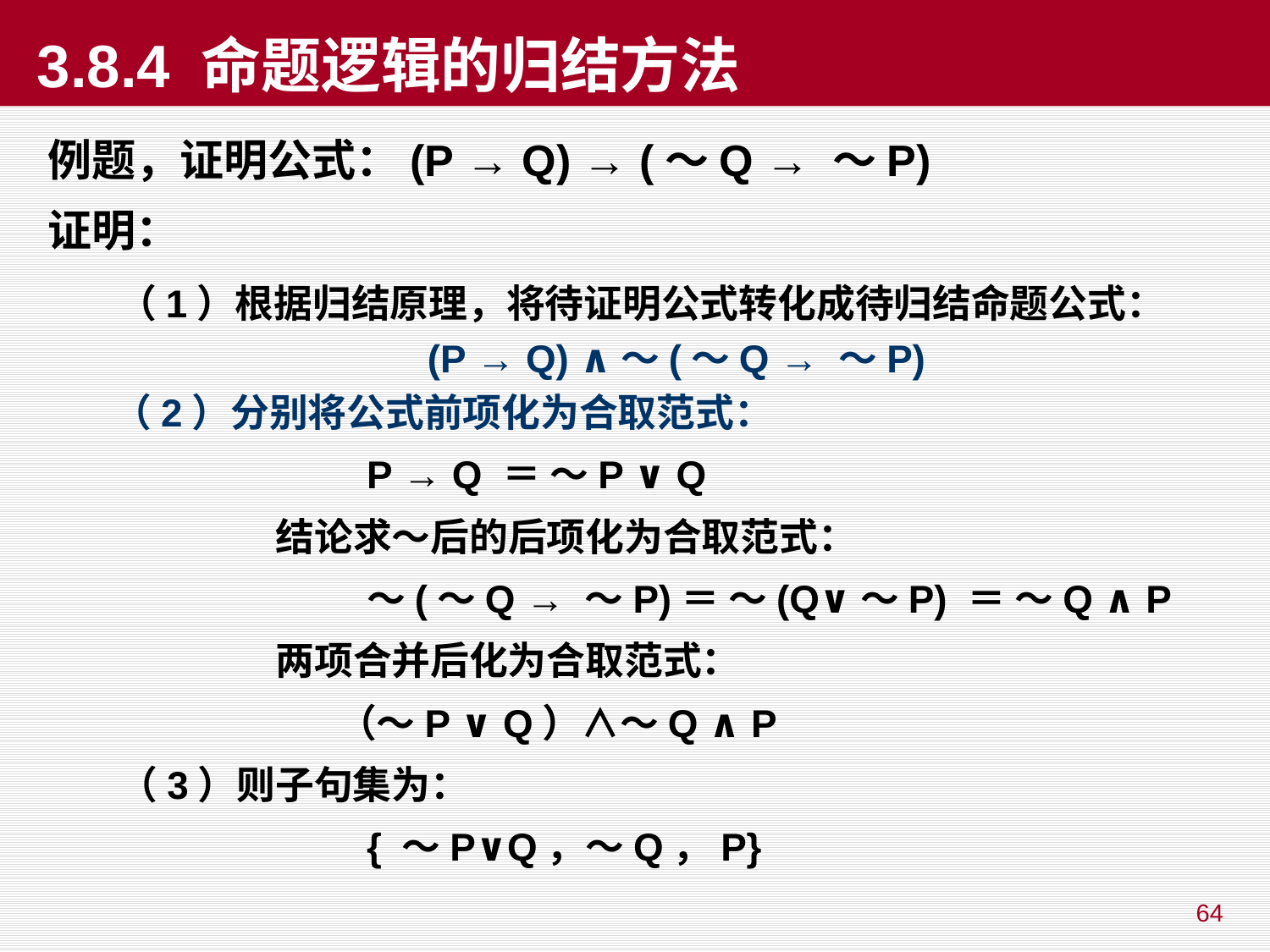

# 3.8.4 命题逻辑的归结方法
例题，证明公式：(P → Q) → (～Q → ～P)
证明：
      （1）根据归结原理，将待证明公式转化成待归结命题公式：
			(P → Q) ∧～(～Q → ～P)
（2）分别将公式前项化为合取范式：
			P → Q ＝ ～P ∨ Q
		   结论求～后的后项化为合取范式：
			～(～Q → ～P)＝ ～(Q∨～P) ＝ ～Q ∧ P
		   两项合并后化为合取范式：
		          （～P ∨ Q）∧～Q ∧ P
       （3）则子句集为：
			{ ～P∨Q，～Q，P}
64